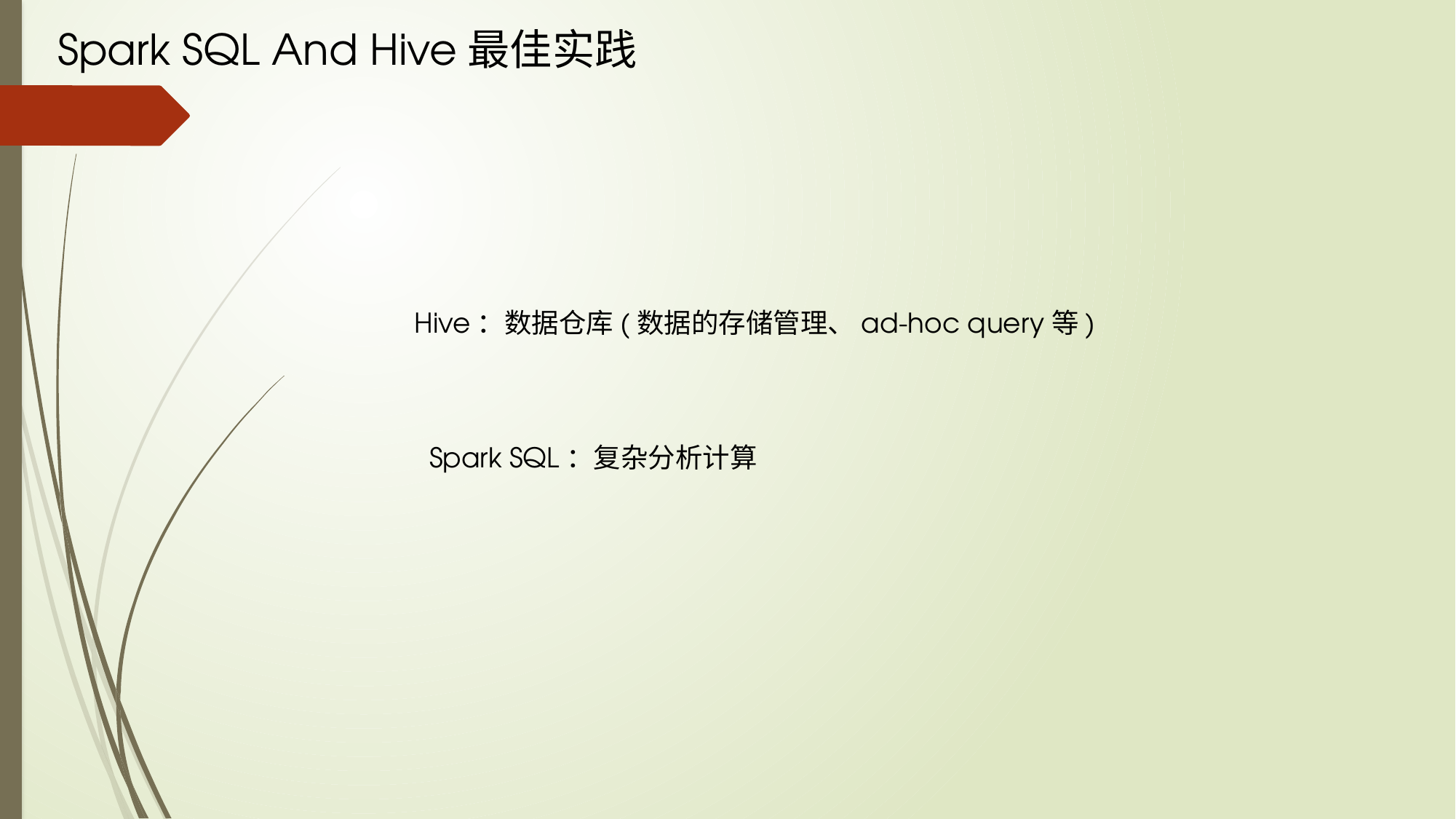

Spark SQL And Hive最佳实践
Hive：数据仓库(数据的存储管理、ad-hoc query等)
Spark SQL：复杂分析计算